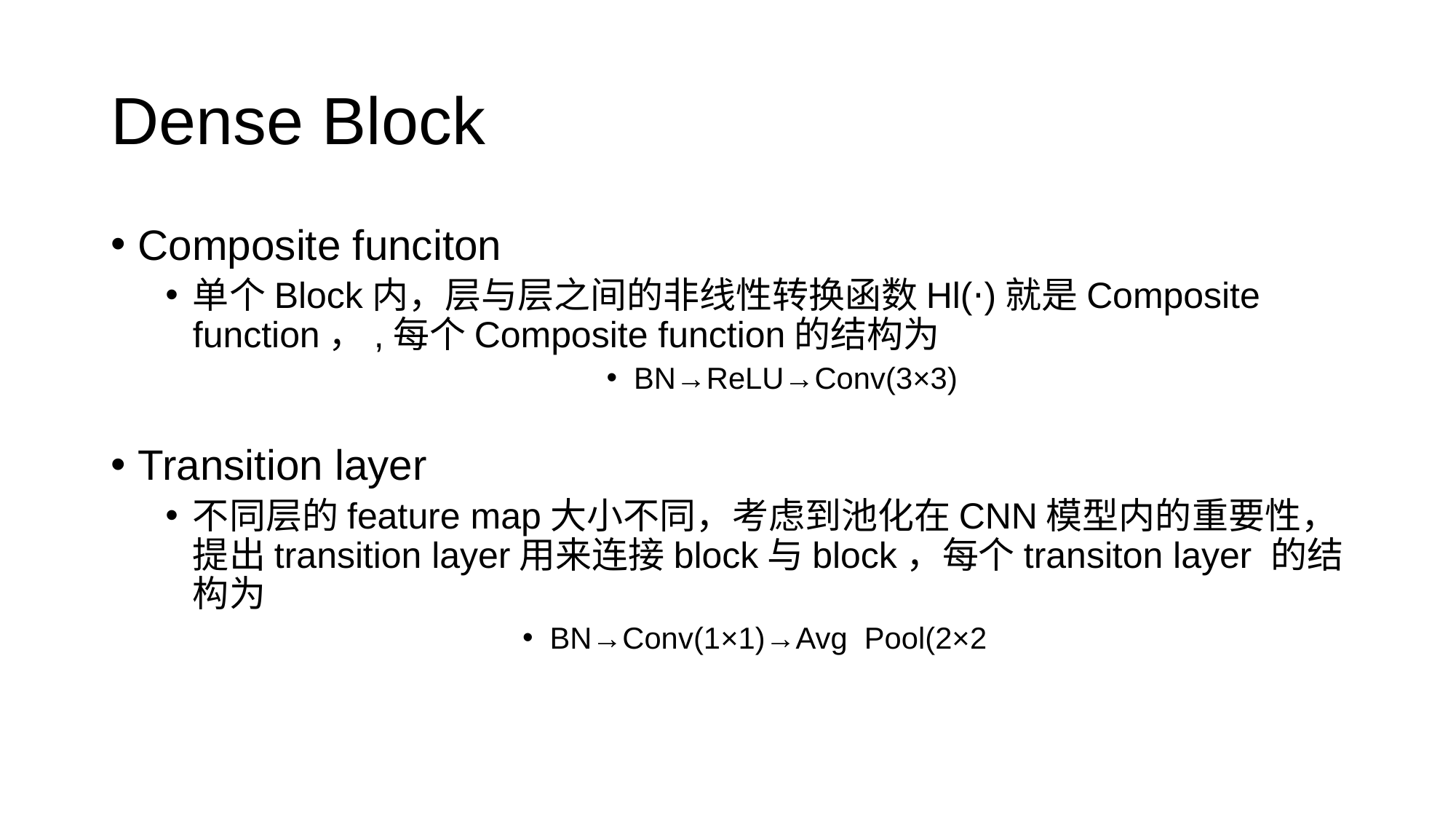

# Dense Block
Composite funciton
单个Block内，层与层之间的非线性转换函数Hl(⋅)就是Composite function，,每个Composite function的结构为
BN→ReLU→Conv(3×3)
Transition layer
不同层的feature map大小不同，考虑到池化在CNN模型内的重要性，提出transition layer用来连接block与block，每个transiton layer 的结构为
BN→Conv(1×1)→Avg  Pool(2×2